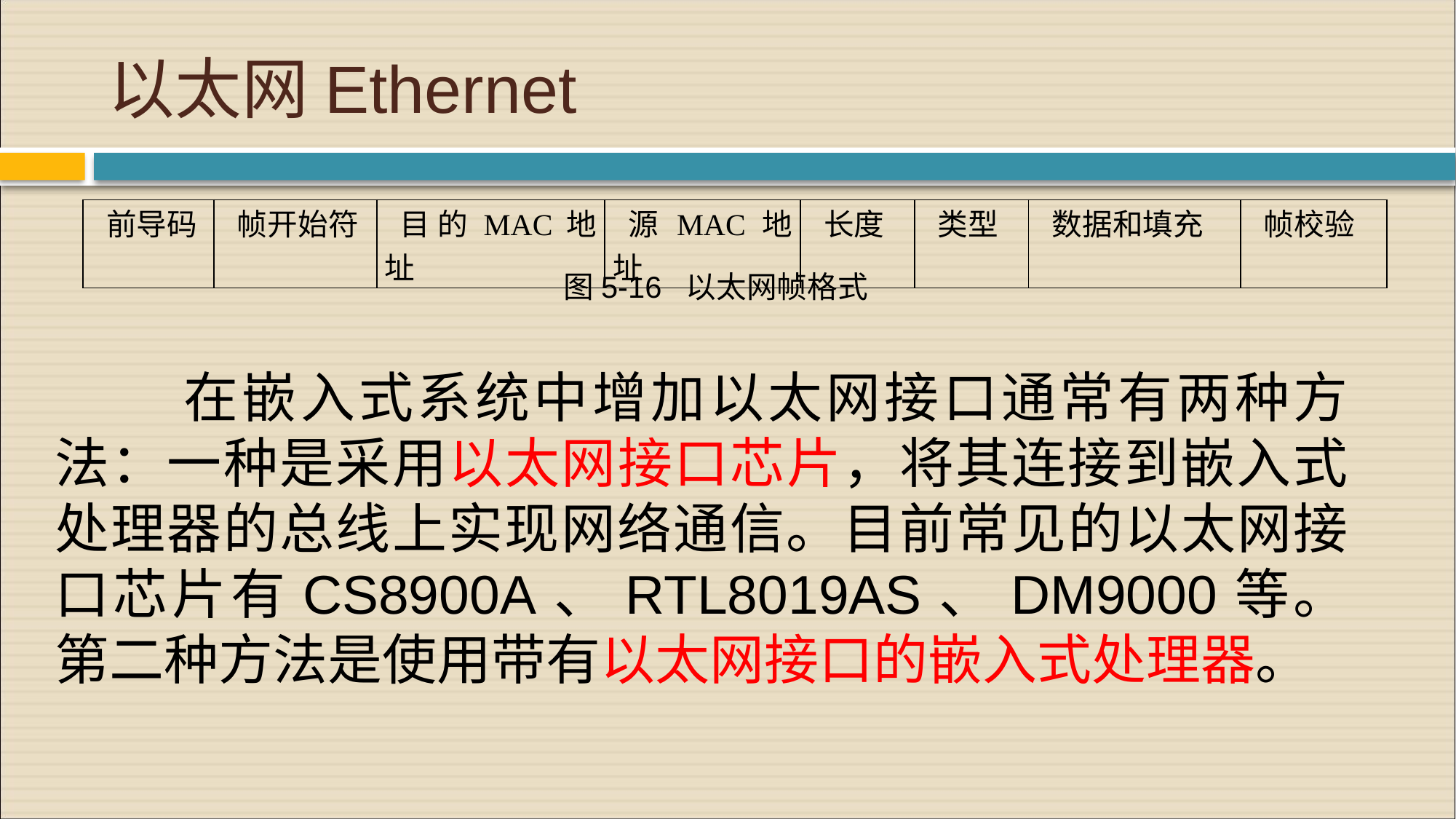

# 以太网Ethernet
| 前导码 | 帧开始符 | 目的MAC地址 | 源MAC地址 | 长度 | 类型 | 数据和填充 | 帧校验 |
| --- | --- | --- | --- | --- | --- | --- | --- |
图5-16  以太网帧格式
       在嵌入式系统中增加以太网接口通常有两种方法：一种是采用以太网接口芯片，将其连接到嵌入式处理器的总线上实现网络通信。目前常见的以太网接口芯片有CS8900A、RTL8019AS、DM9000等。第二种方法是使用带有以太网接口的嵌入式处理器。